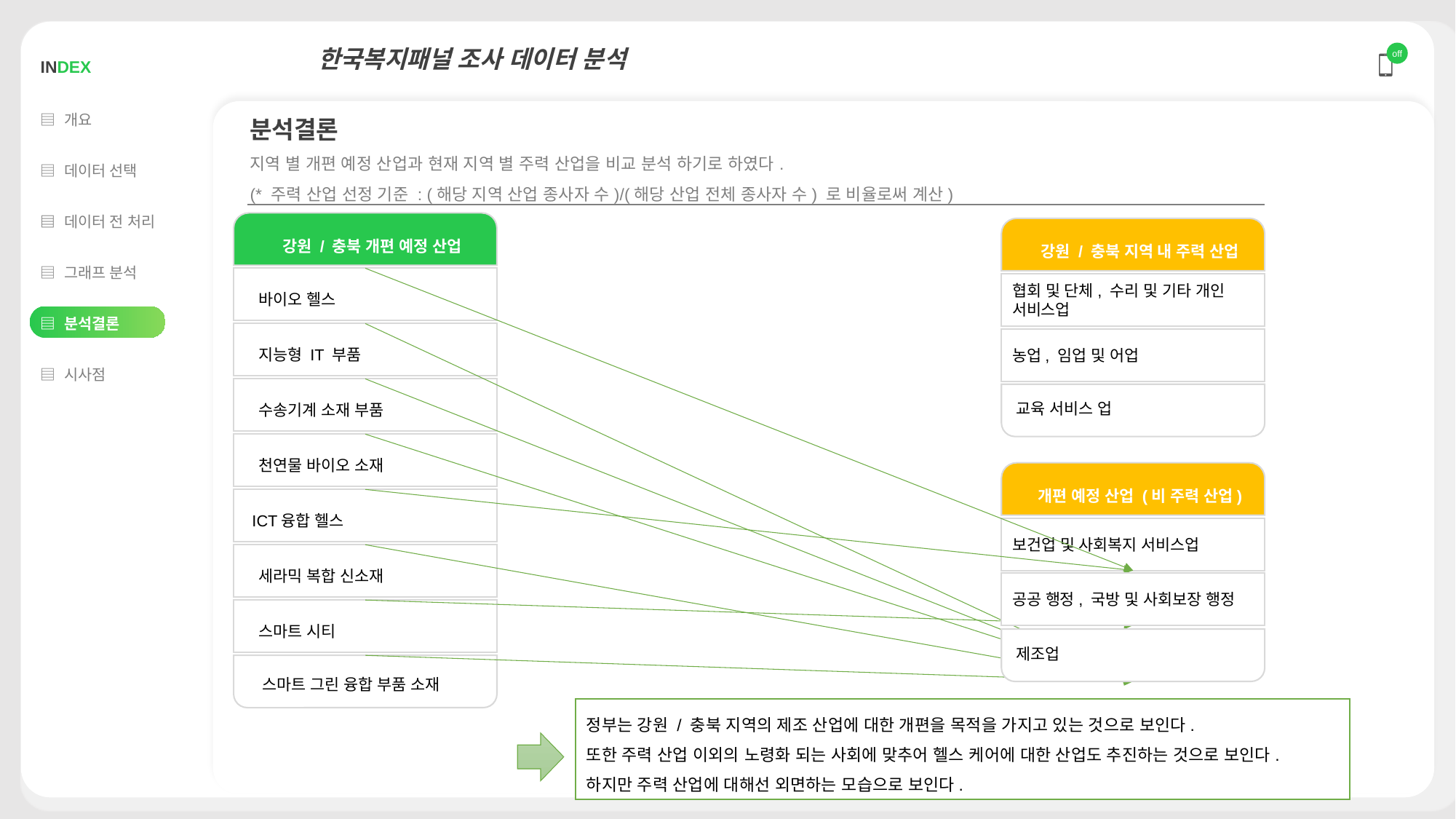

| INDEX |
| --- |
| ▤ 개요 |
| ▤ 데이터 선택 |
| ▤ 데이터 전 처리 |
| ▤ 그래프 분석 |
| ▤ 분석결론 |
| ▤ 시사점 |
|  |
|  |
한국복지패널 조사 데이터 분석
off

분석결론
지역 별 개편 예정 산업과 현재 지역 별 주력 산업을 비교 분석 하기로 하였다.
(* 주력 산업 선정 기준 : (해당 지역 산업 종사자 수)/(해당 산업 전체 종사자 수) 로 비율로써 계산)

 강원 / 충북 개편 예정 산업
 바이오 헬스
 지능형 IT 부품
 수송기계 소재 부품
 천연물 바이오 소재
 ICT융합 헬스
 세라믹 복합 신소재
 스마트 시티
 스마트 그린 융합 부품 소재
 강원 / 충북 지역 내 주력 산업
협회 및 단체, 수리 및 기타 개인 서비스업
농업, 임업 및 어업
교육 서비스 업

 개편 예정 산업 (비 주력 산업)
보건업 및 사회복지 서비스업
공공 행정, 국방 및 사회보장 행정
제조업
정부는 강원 / 충북 지역의 제조 산업에 대한 개편을 목적을 가지고 있는 것으로 보인다.
또한 주력 산업 이외의 노령화 되는 사회에 맞추어 헬스 케어에 대한 산업도 추진하는 것으로 보인다.
하지만 주력 산업에 대해선 외면하는 모습으로 보인다.